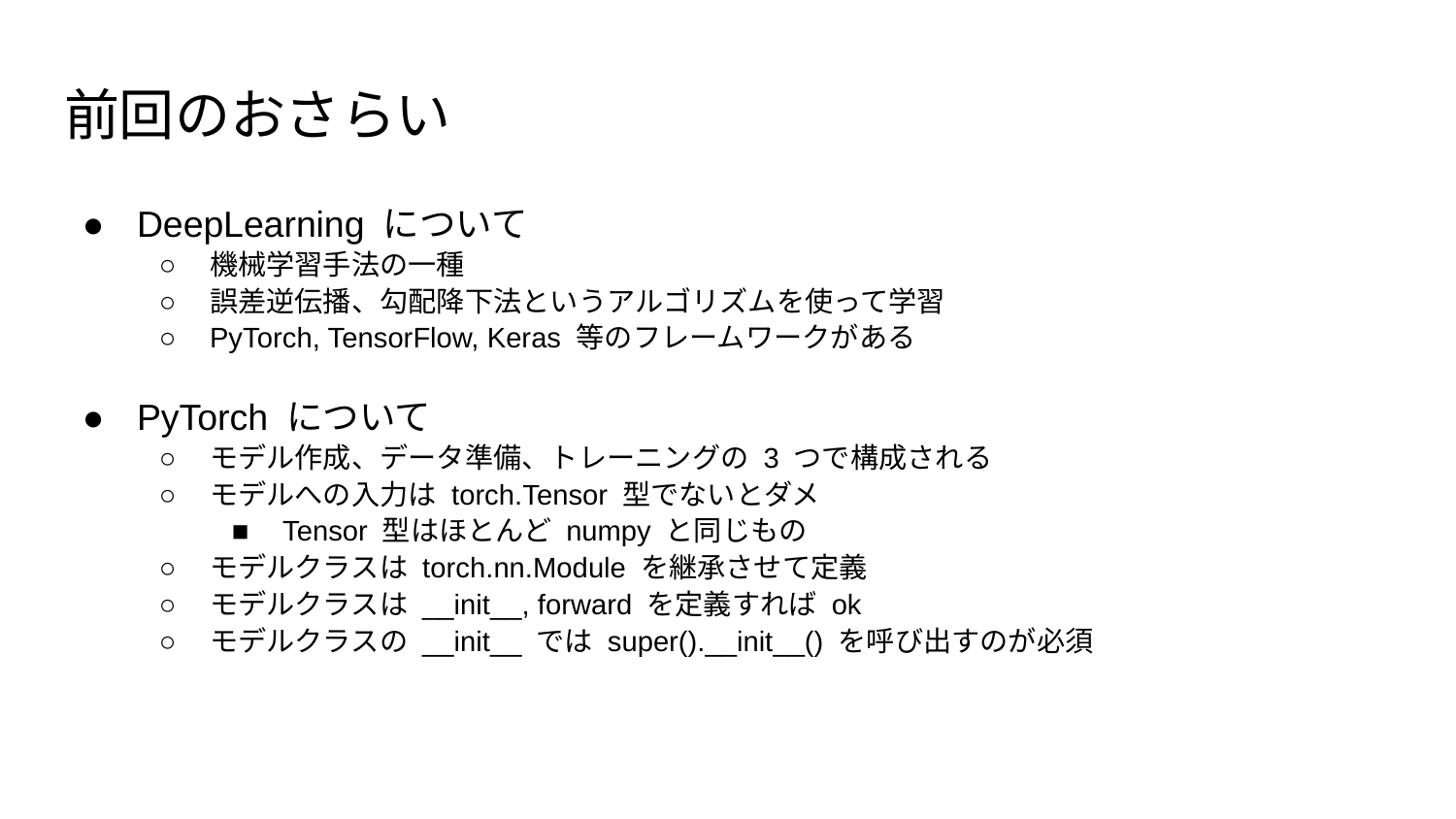

# 前回のおさらい
DeepLearning について
機械学習手法の一種
誤差逆伝播、勾配降下法というアルゴリズムを使って学習
PyTorch, TensorFlow, Keras 等のフレームワークがある
PyTorch について
モデル作成、データ準備、トレーニングの 3 つで構成される
モデルへの入力は torch.Tensor 型でないとダメ
Tensor 型はほとんど numpy と同じもの
モデルクラスは torch.nn.Module を継承させて定義
モデルクラスは __init__, forward を定義すれば ok
モデルクラスの __init__ では super().__init__() を呼び出すのが必須